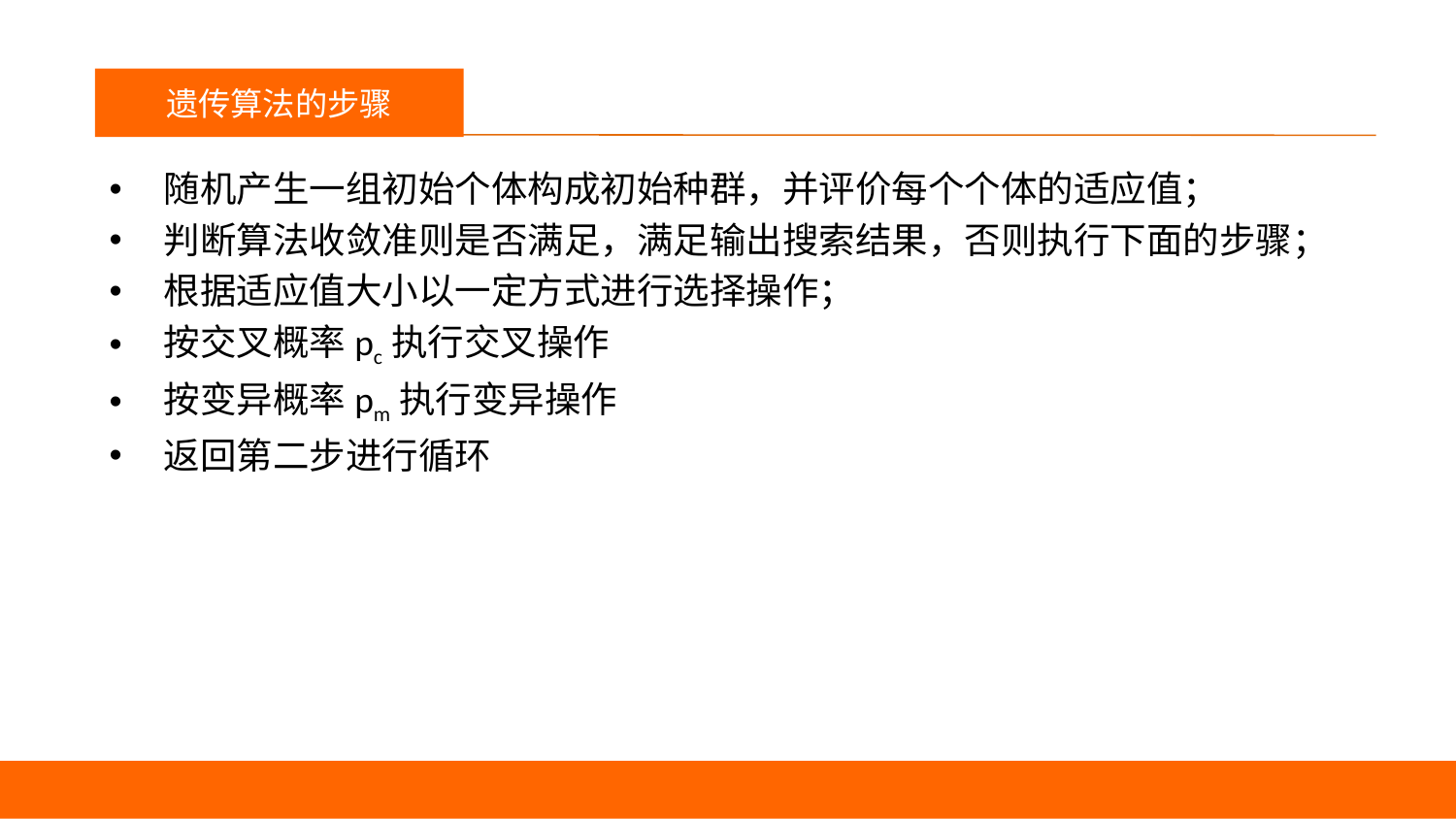

议程
遗传算法的步骤

随机产生一组初始个体构成初始种群，并评价每个个体的适应值；
判断算法收敛准则是否满足，满足输出搜索结果，否则执行下面的步骤；
根据适应值大小以一定方式进行选择操作；
按交叉概率pc执行交叉操作
按变异概率pm执行变异操作
返回第二步进行循环